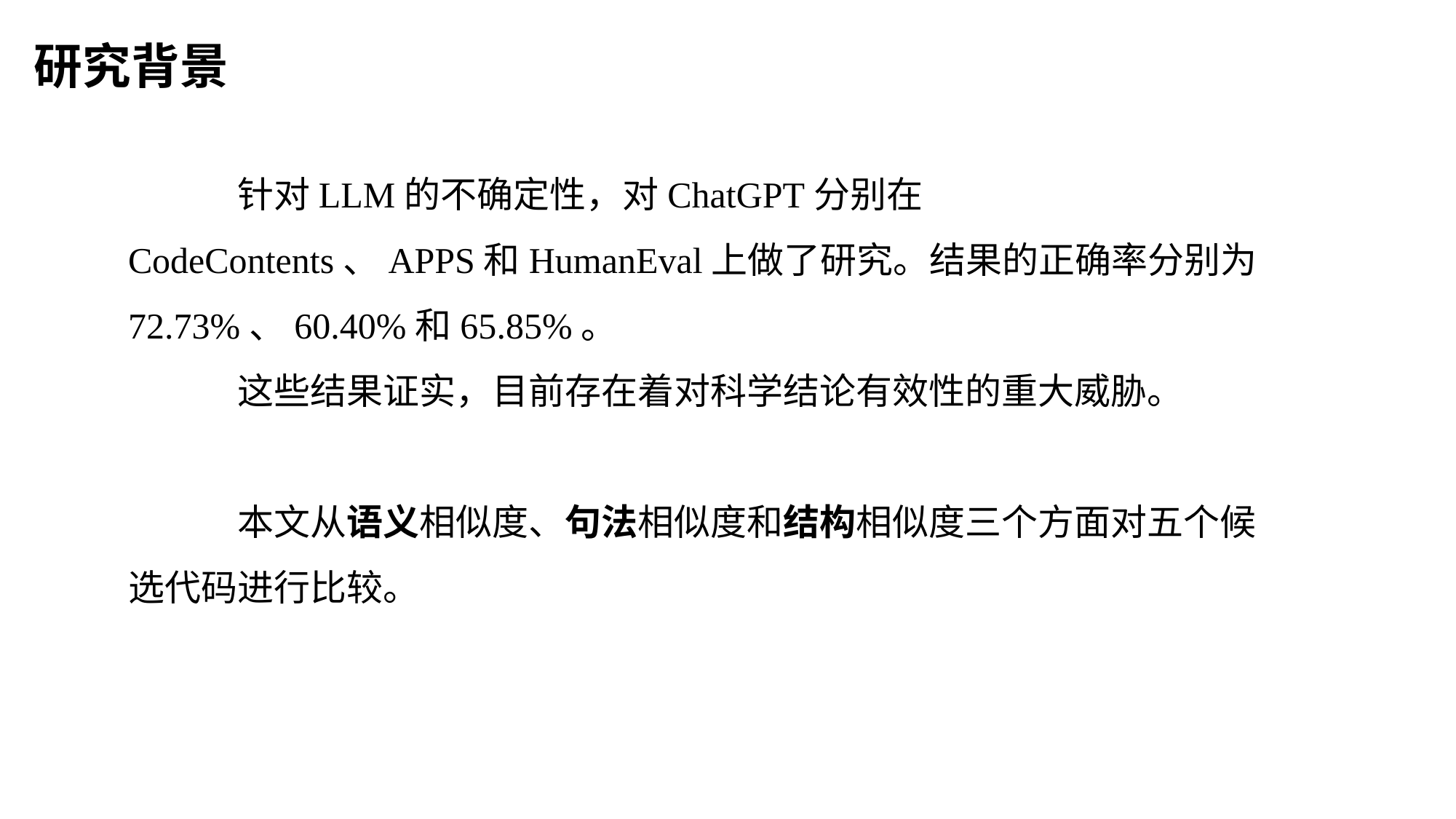

研究背景
	针对LLM的不确定性，对ChatGPT分别在CodeContents、APPS和HumanEval上做了研究。结果的正确率分别为72.73%、60.40%和65.85%。
	这些结果证实，目前存在着对科学结论有效性的重大威胁。

	本文从语义相似度、句法相似度和结构相似度三个方面对五个候选代码进行比较。